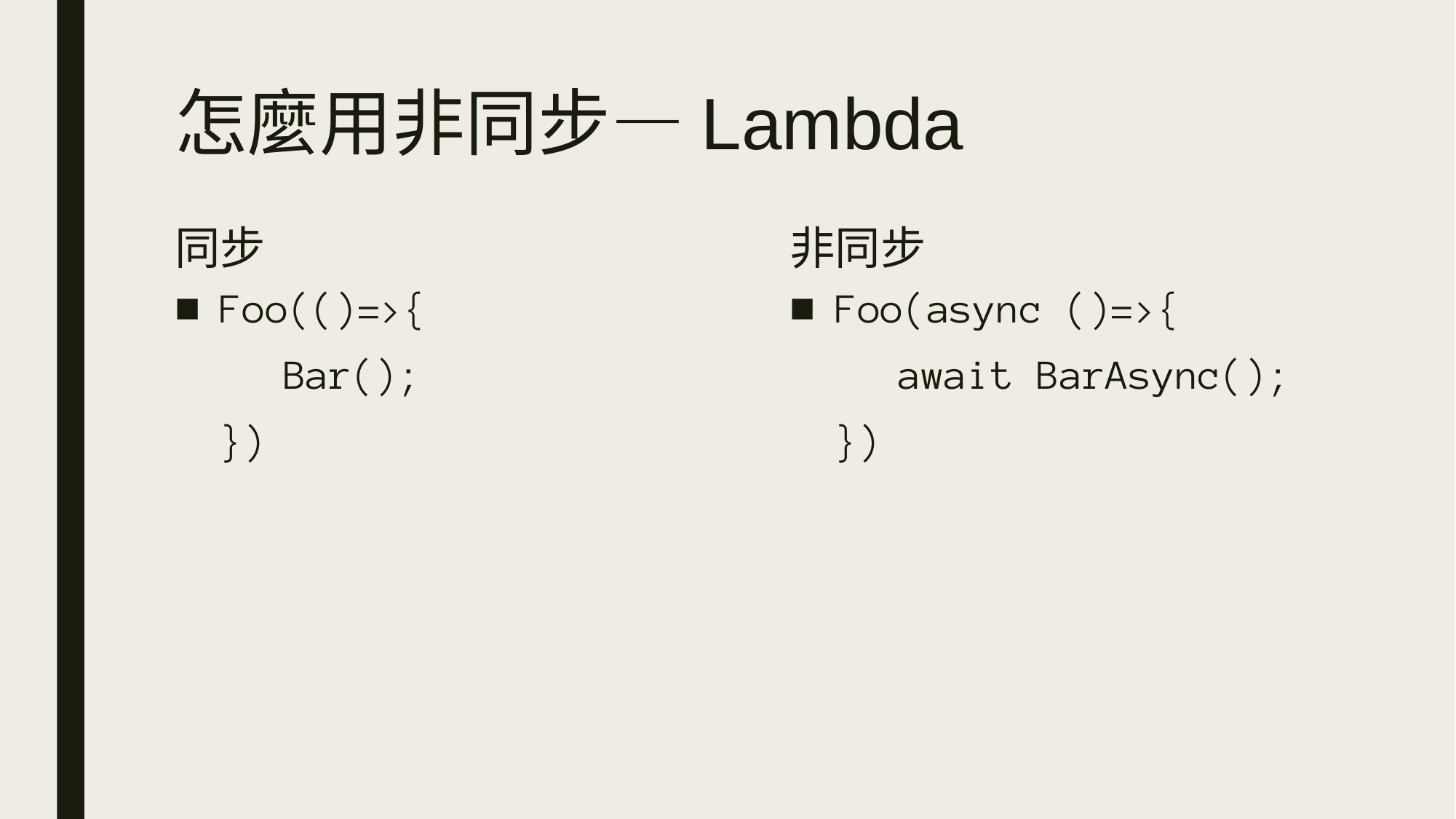

# 怎麼用非同步—Lambda
同步
非同步
Foo(()=>{
  	Bar();
  })
Foo(async ()=>{
  	await BarAsync();
  })